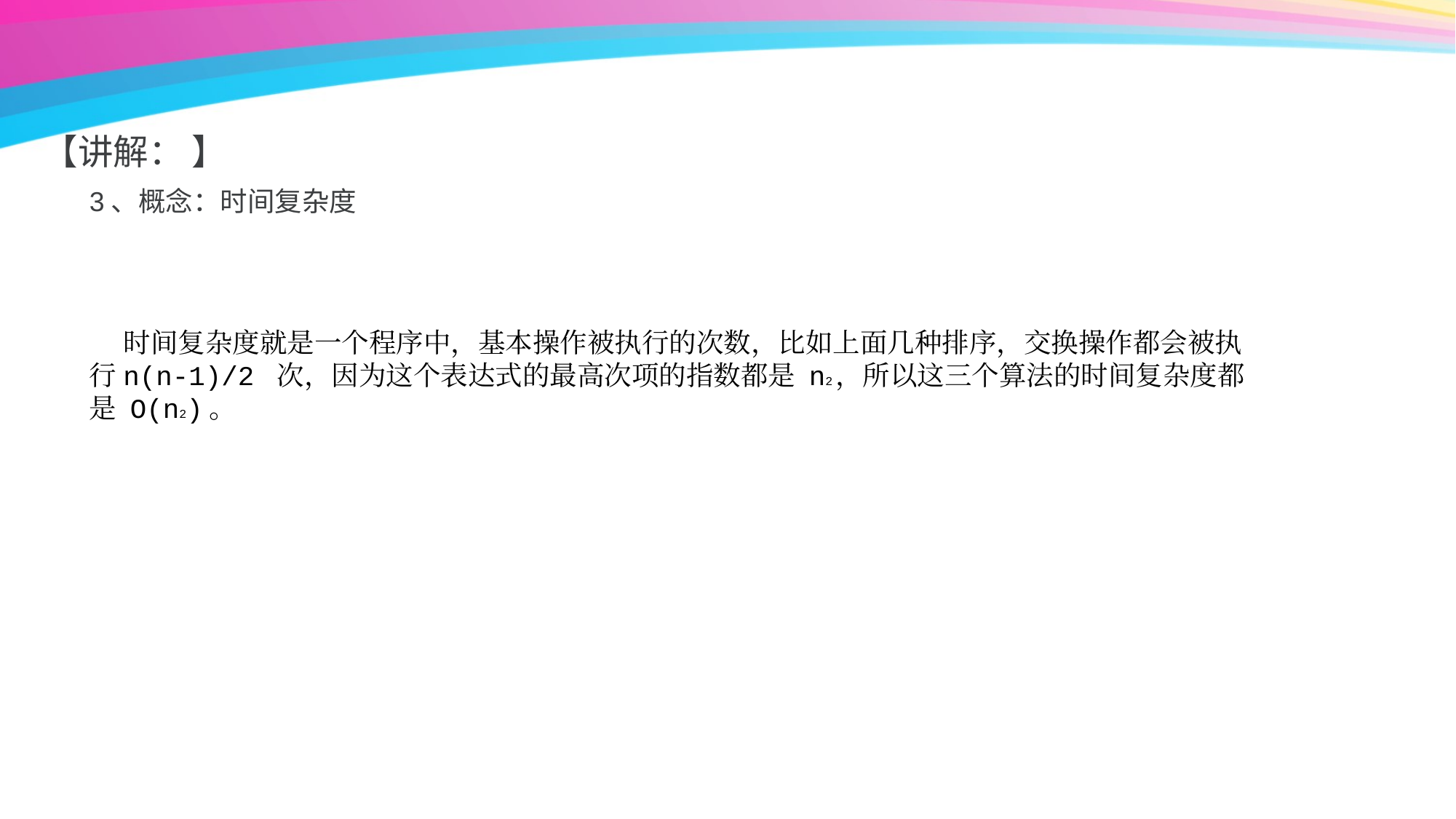

【讲解： 】
3、概念：时间复杂度
    时间复杂度就是一个程序中，基本操作被执行的次数，比如上面几种排序，交换操作都会被执行n(n-1)/2 次，因为这个表达式的最高次项的指数都是 n2，所以这三个算法的时间复杂度都是 O(n2)。